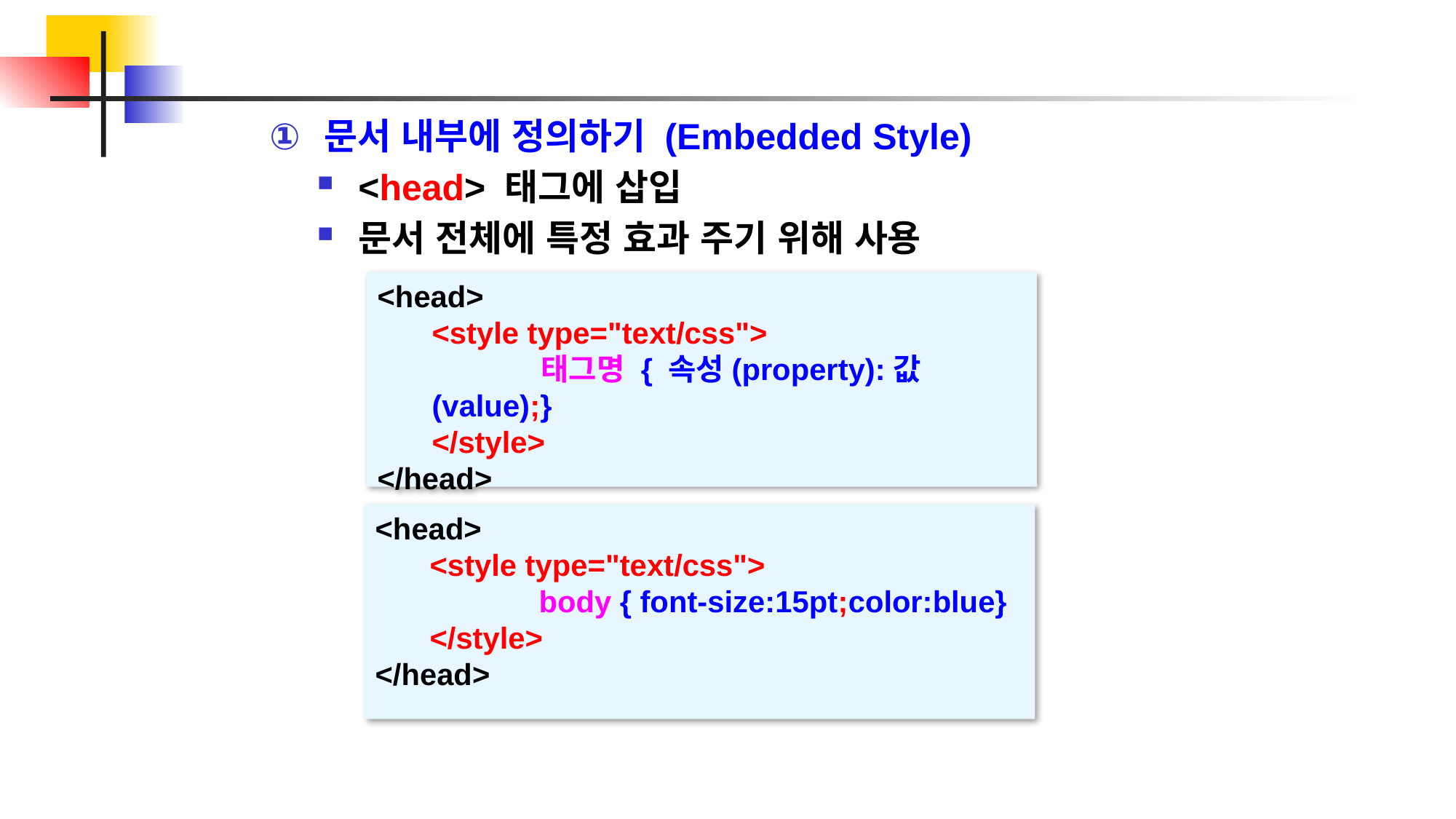

문서 내부에 정의하기 (Embedded Style)
<head> 태그에 삽입
문서 전체에 특정 효과 주기 위해 사용

<head>
<style type="text/css">
	태그명 { 속성(property):값(value);}
</style>
</head>
<head>
<style type="text/css">
	body { font-size:15pt;color:blue}
</style>
</head>